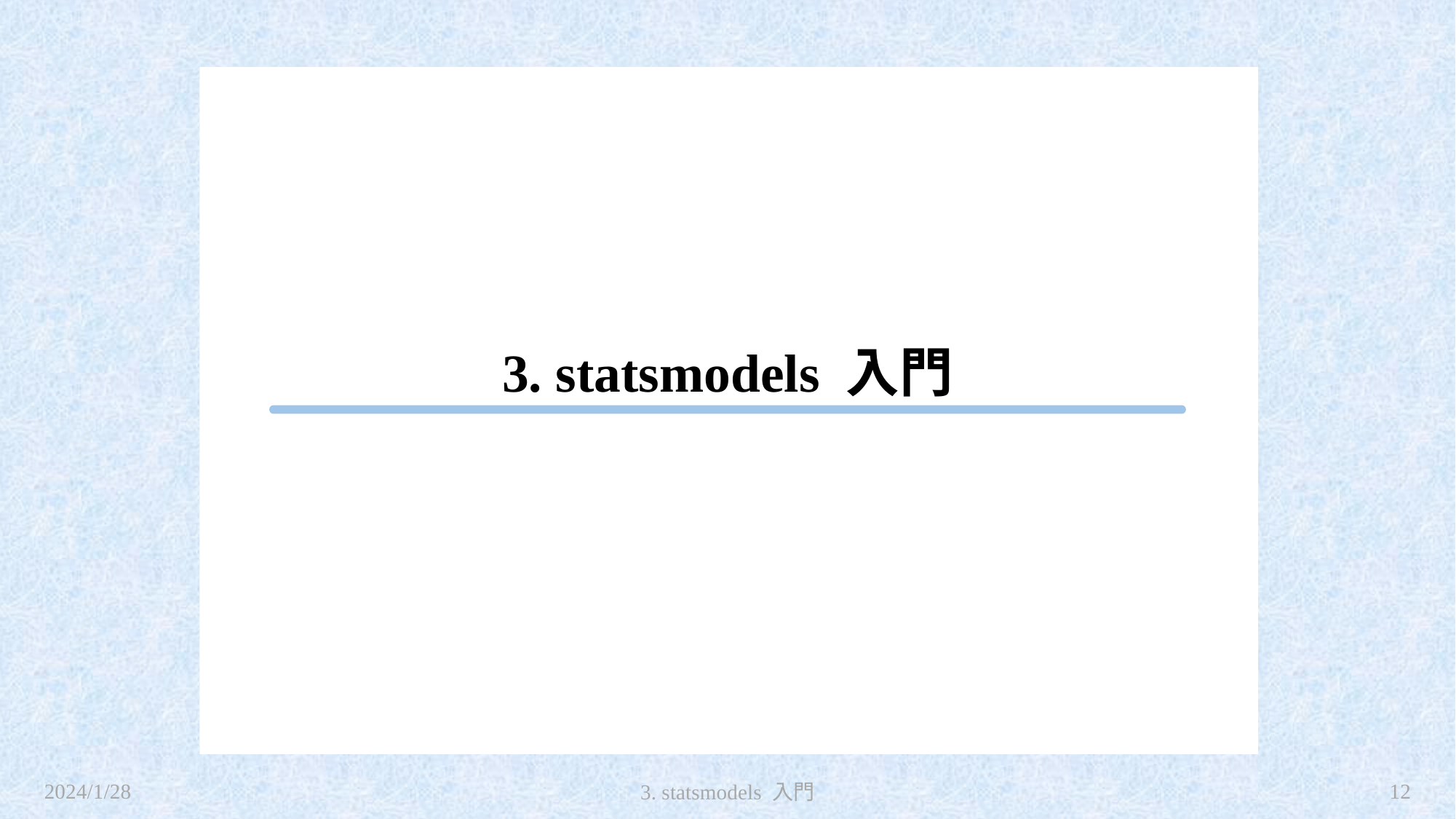

# 3. statsmodels 入門
2024/1/28
12
3. statsmodels 入門